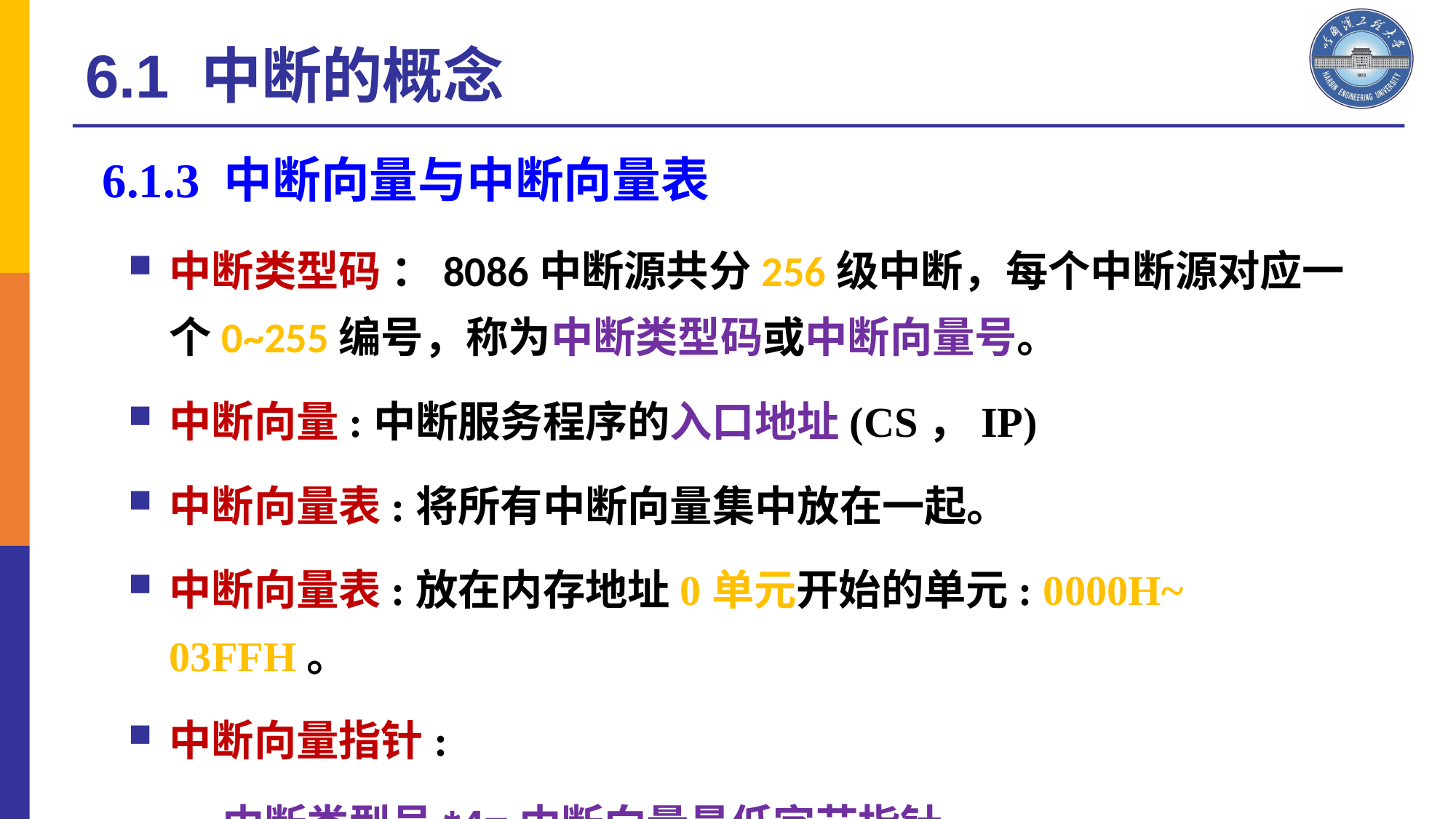

6.1 中断的概念
# 6.1.3 中断向量与中断向量表
中断类型码 ：8086中断源共分256级中断，每个中断源对应一个0~255编号，称为中断类型码或中断向量号。
中断向量:中断服务程序的入口地址(CS，IP)
中断向量表:将所有中断向量集中放在一起。
中断向量表:放在内存地址0单元开始的单元: 0000H~ 03FFH。
中断向量指针:
   中断类型号*4=中断向量最低字节指针